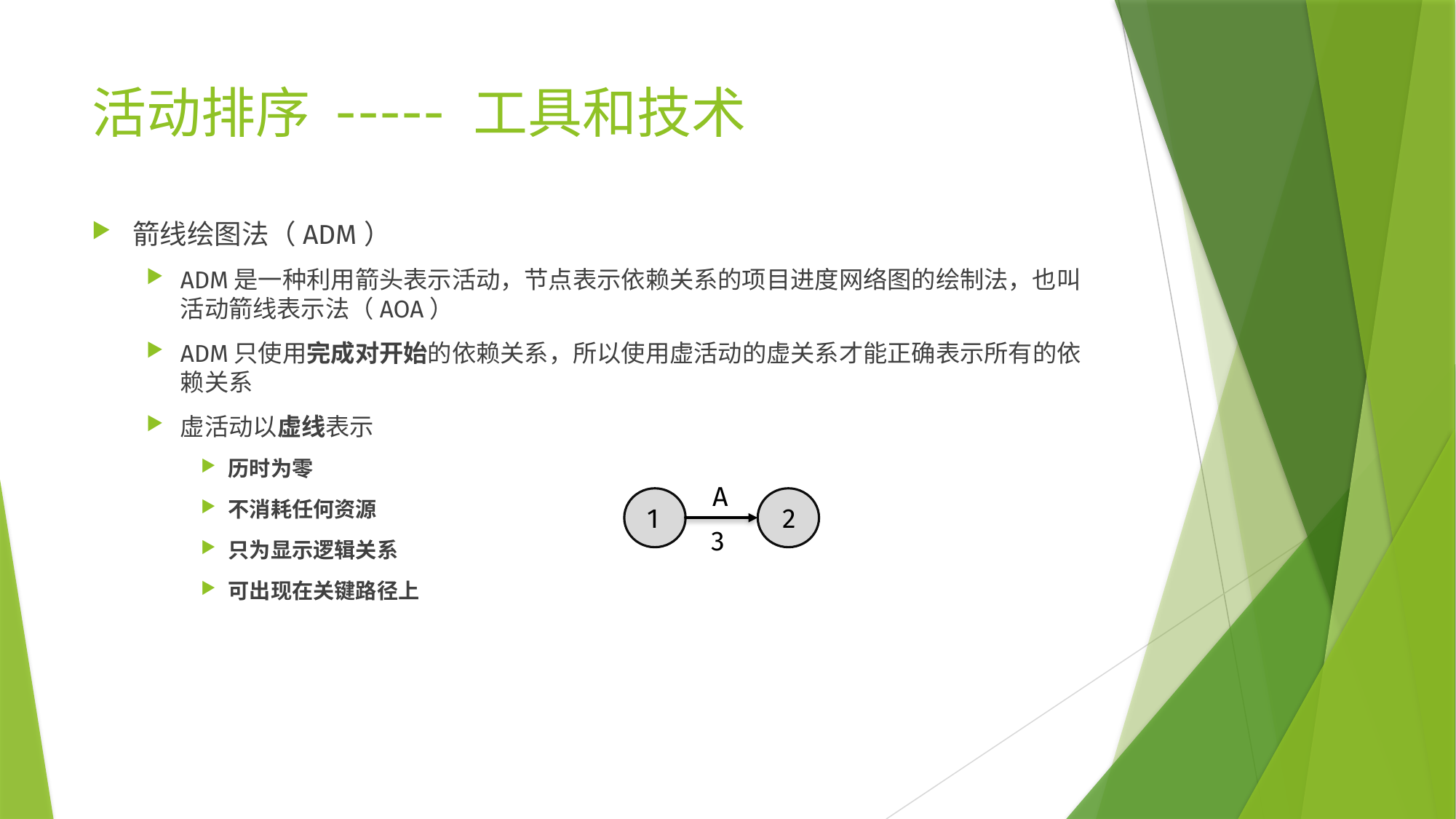

# 活动排序 ----- 工具和技术
箭线绘图法（ADM）
ADM是一种利用箭头表示活动，节点表示依赖关系的项目进度网络图的绘制法，也叫活动箭线表示法（AOA）
ADM只使用完成对开始的依赖关系，所以使用虚活动的虚关系才能正确表示所有的依赖关系
虚活动以虚线表示
历时为零
不消耗任何资源
只为显示逻辑关系
可出现在关键路径上
A

1
2
3